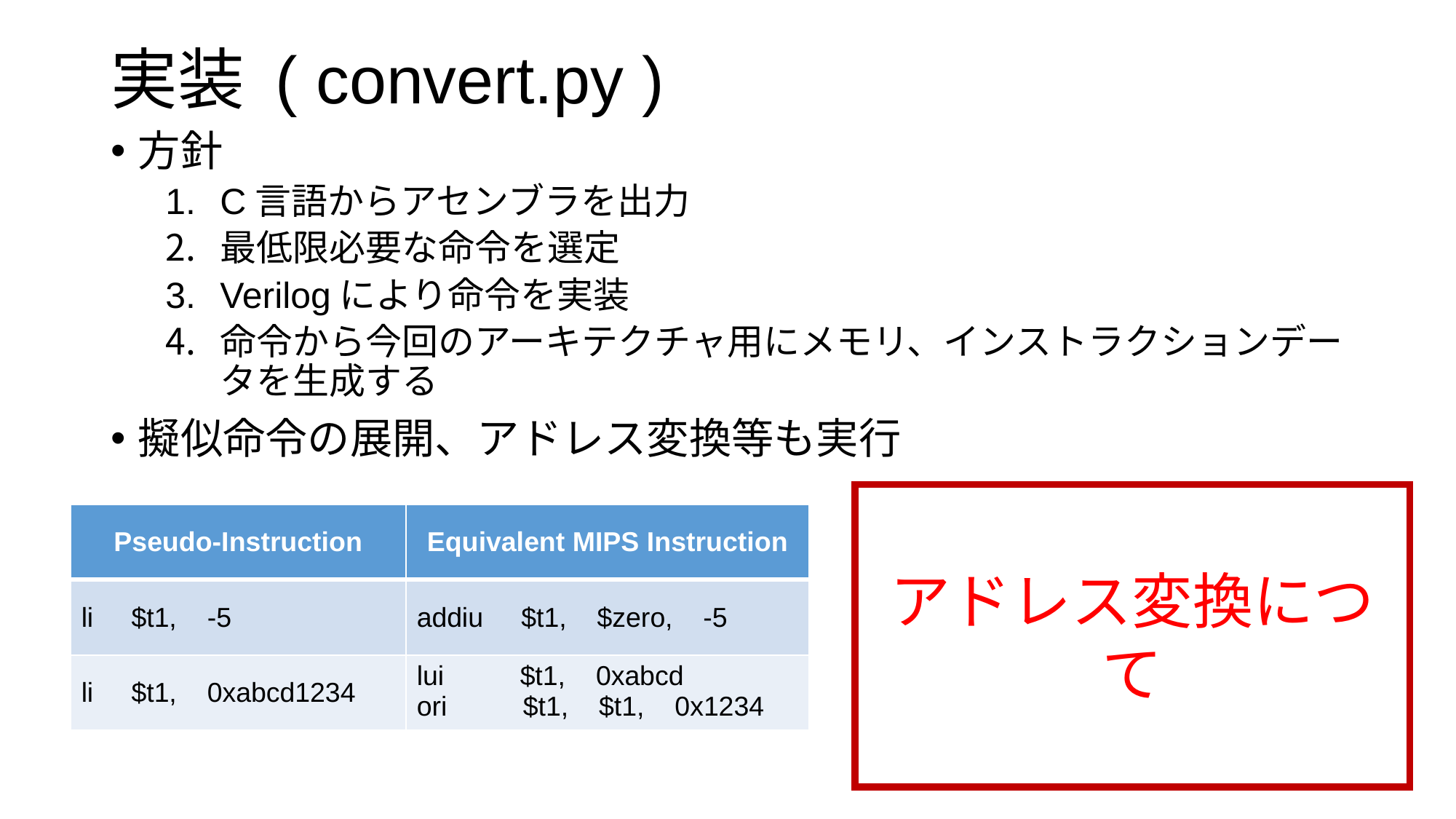

# 実装 ( convert.py )
方針
C言語からアセンブラを出力
最低限必要な命令を選定
Verilogにより命令を実装
命令から今回のアーキテクチャ用にメモリ、インストラクションデータを生成する
擬似命令の展開、アドレス変換等も実行
アドレス変換につて
| Pseudo-Instruction | Equivalent MIPS Instruction |
| --- | --- |
| li $t1, -5 | addiu $t1, $zero, -5 |
| li $t1, 0xabcd1234 | lui $t1, 0xabcd ori $t1, $t1, 0x1234 |